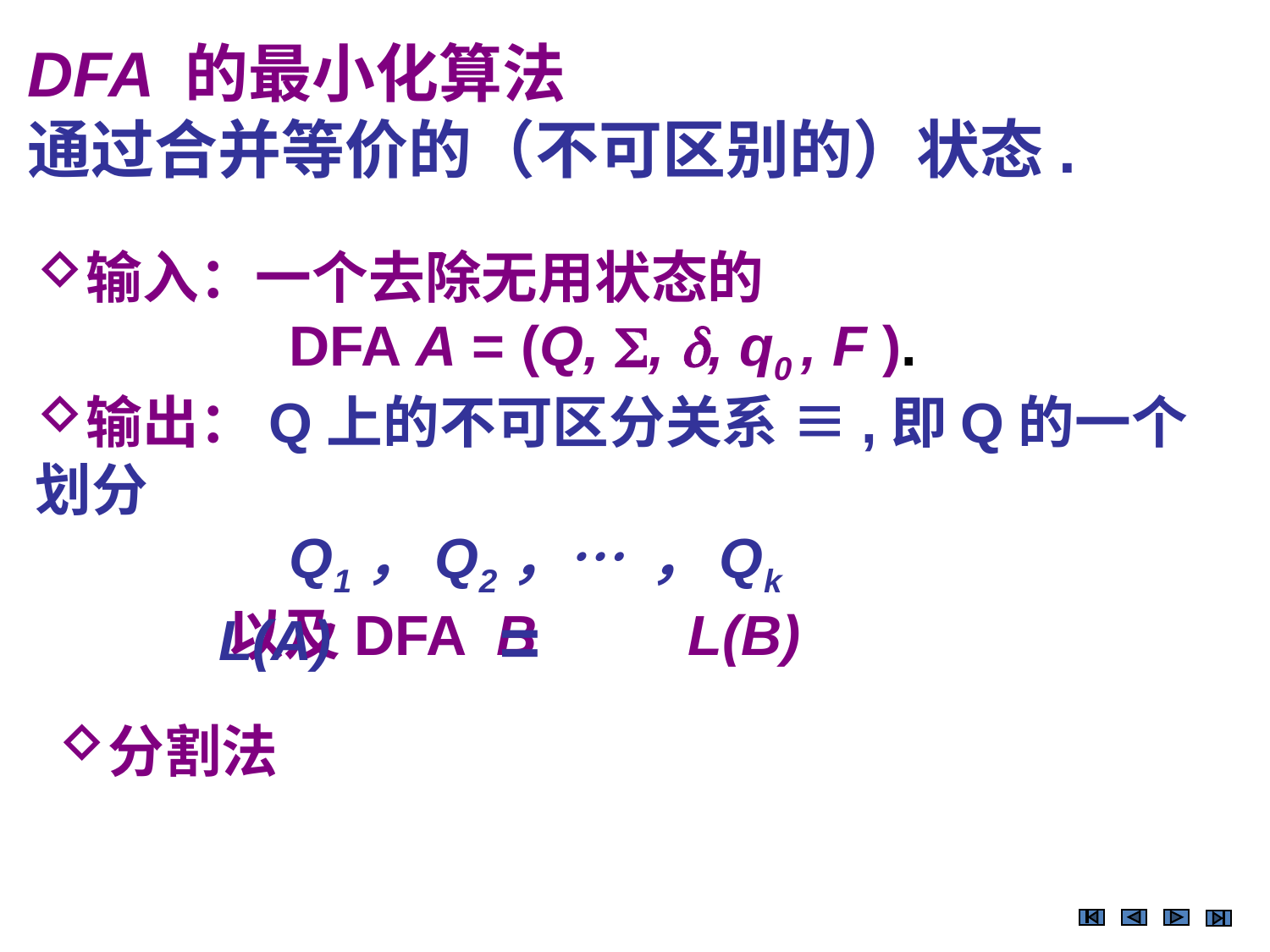

DFA 的最小化算法
通过合并等价的（不可区别的）状态.
输入：一个去除无用状态的
		DFA A = (Q, Σ, δ, q0 , F ).
输出：Q上的不可区分关系 ≡,即Q的一个划分
   	Q1，Q2，…  ，Qk
    以及DFA  B
=
L(B)
L(A)
分割法